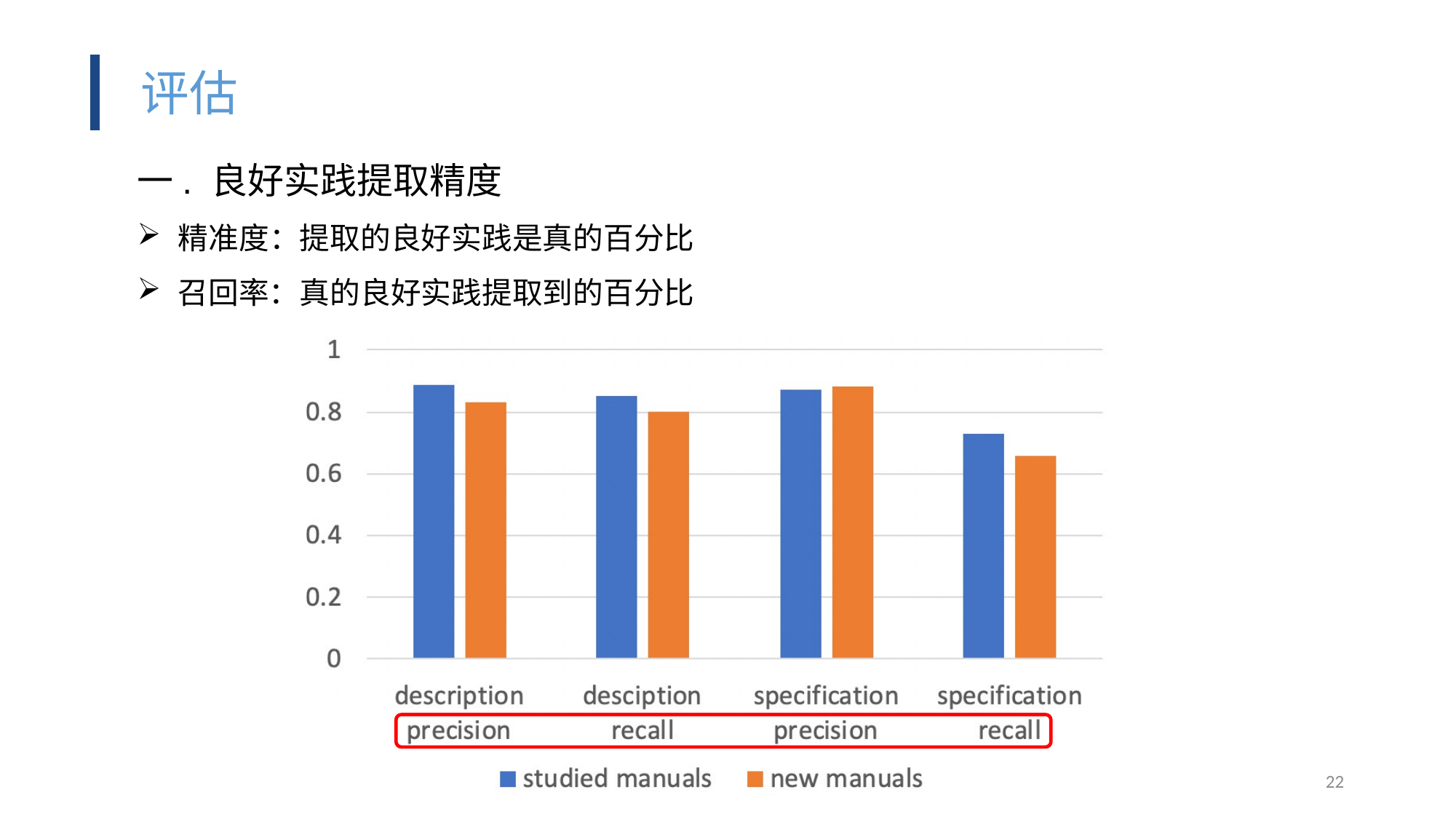

评估
一. 良好实践提取精度
精准度：提取的良好实践是真的百分比
召回率：真的良好实践提取到的百分比

22